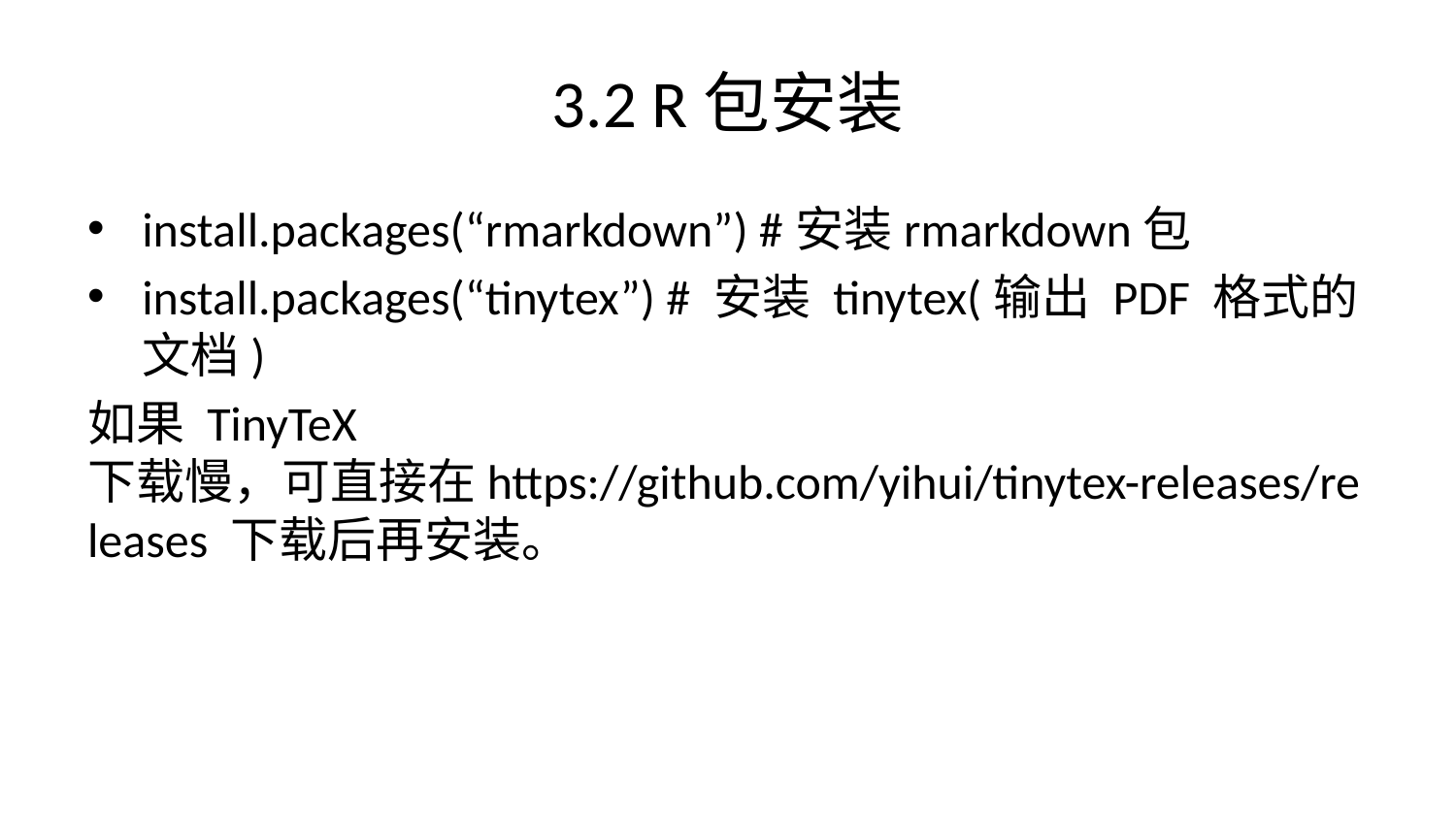

# 3.2 R包安装
install.packages(“rmarkdown”) #安装rmarkdown包
install.packages(“tinytex”) # 安装 tinytex(输出 PDF 格式的文档)
如果 TinyTeX 下载慢，可直接在https://github.com/yihui/tinytex-releases/releases 下载后再安装。